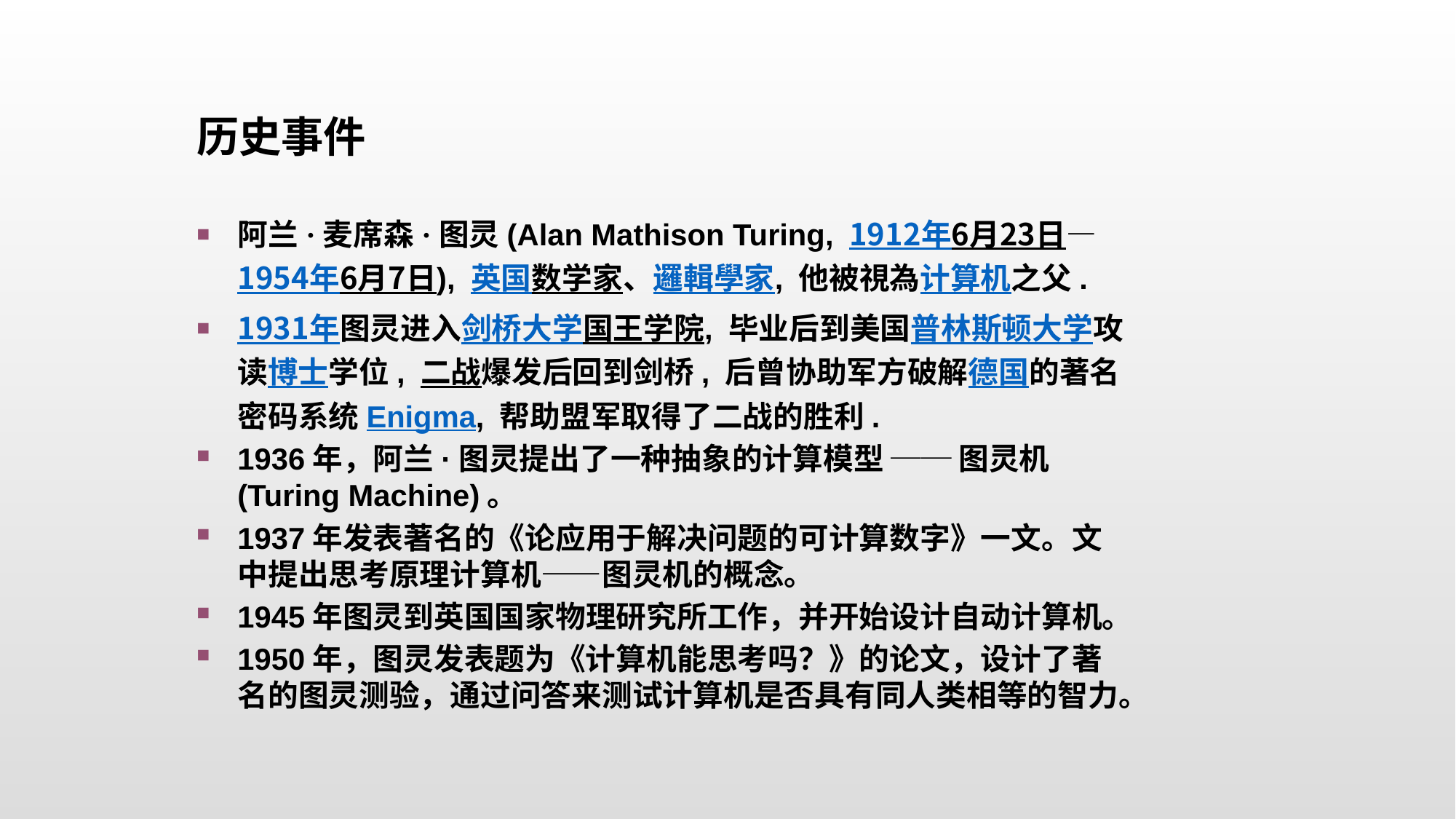

历史事件
阿兰·麦席森·图灵(Alan Mathison Turing, 1912年6月23日—1954年6月7日), 英国数学家、邏輯學家, 他被視為计算机之父.
1931年图灵进入剑桥大学国王学院, 毕业后到美国普林斯顿大学攻读博士学位, 二战爆发后回到剑桥, 后曾协助军方破解德国的著名密码系统Enigma, 帮助盟军取得了二战的胜利.
1936年，阿兰·图灵提出了一种抽象的计算模型 ── 图灵机 (Turing Machine)。
1937年发表著名的《论应用于解决问题的可计算数字》一文。文中提出思考原理计算机——图灵机的概念。
1945年图灵到英国国家物理研究所工作，并开始设计自动计算机。
1950年，图灵发表题为《计算机能思考吗？》的论文，设计了著名的图灵测验，通过问答来测试计算机是否具有同人类相等的智力。